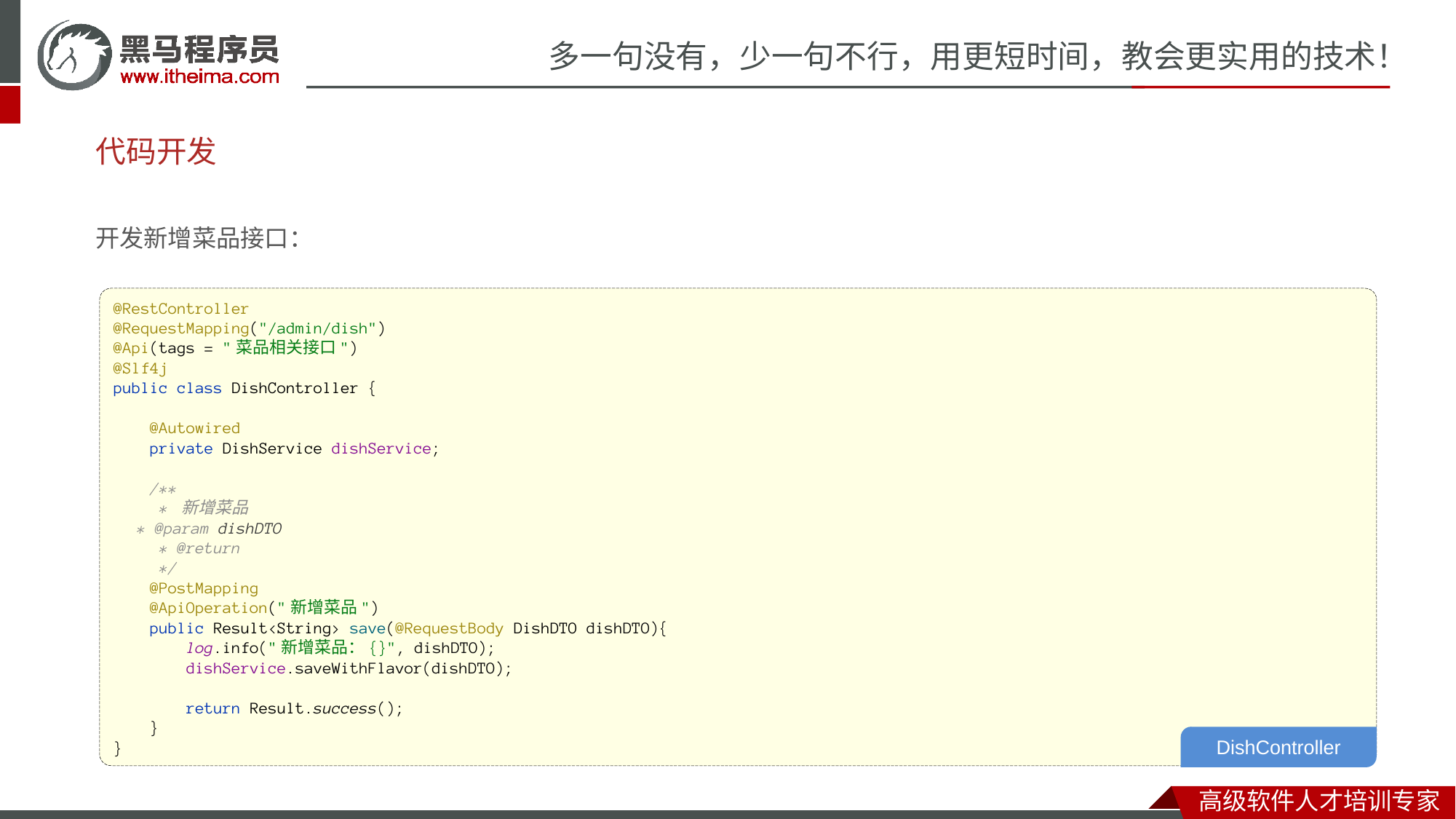

# 代码开发
开发新增菜品接口：
@RestController
@RequestMapping("/admin/dish")
@Api(tags = "菜品相关接口")
@Slf4j
public class DishController {
    @Autowired
    private DishService dishService;
    /**
     * 新增菜品
     * @param dishDTO
     * @return
     */
    @PostMapping
    @ApiOperation("新增菜品")
    public Result<String> save(@RequestBody DishDTO dishDTO){
        log.info("新增菜品：{}", dishDTO);
        dishService.saveWithFlavor(dishDTO);
        return Result.success();
    }
}
DishController